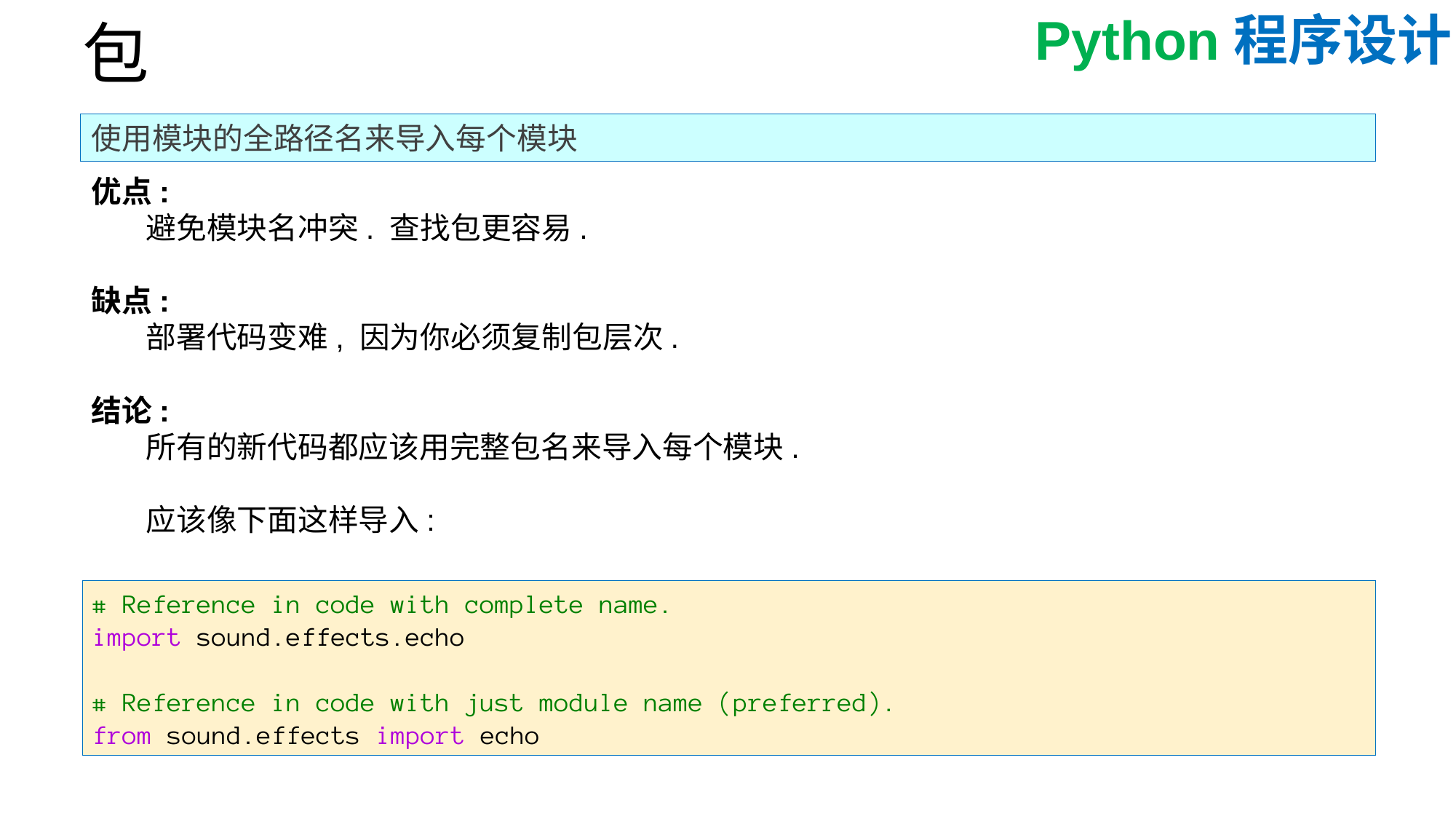

# 包
使用模块的全路径名来导入每个模块
优点:
避免模块名冲突. 查找包更容易.

缺点:
部署代码变难, 因为你必须复制包层次.

结论:
所有的新代码都应该用完整包名来导入每个模块.

应该像下面这样导入:
# Reference in code with complete name.
import sound.effects.echo
# Reference in code with just module name (preferred).
from sound.effects import echo
4